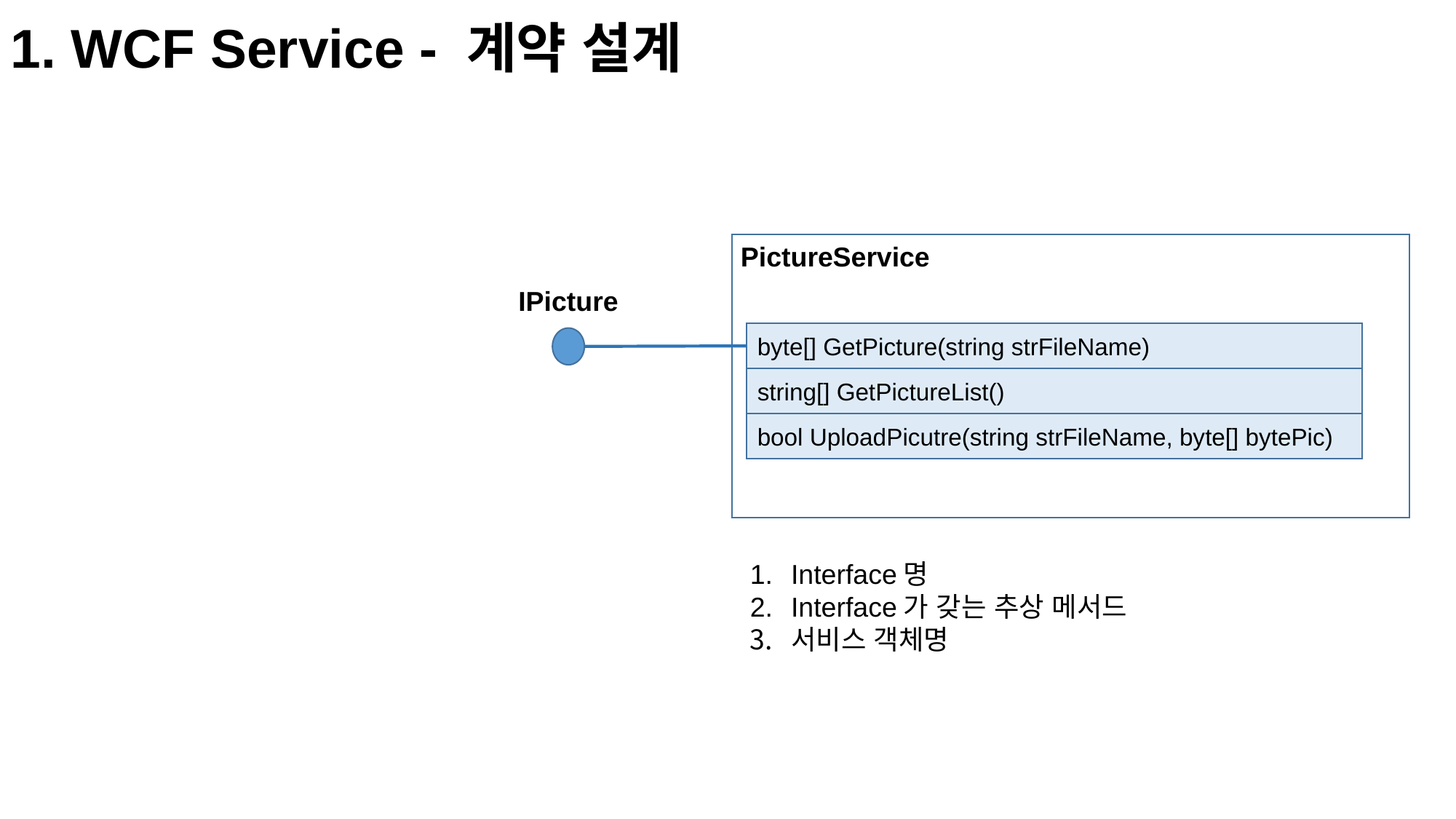

1. WCF Service - 계약 설계
PictureService

IPicture
byte[] GetPicture(string strFileName)

string[] GetPictureList()
bool UploadPicutre(string strFileName, byte[] bytePic)
Interface명
Interface가 갖는 추상 메서드
서비스 객체명